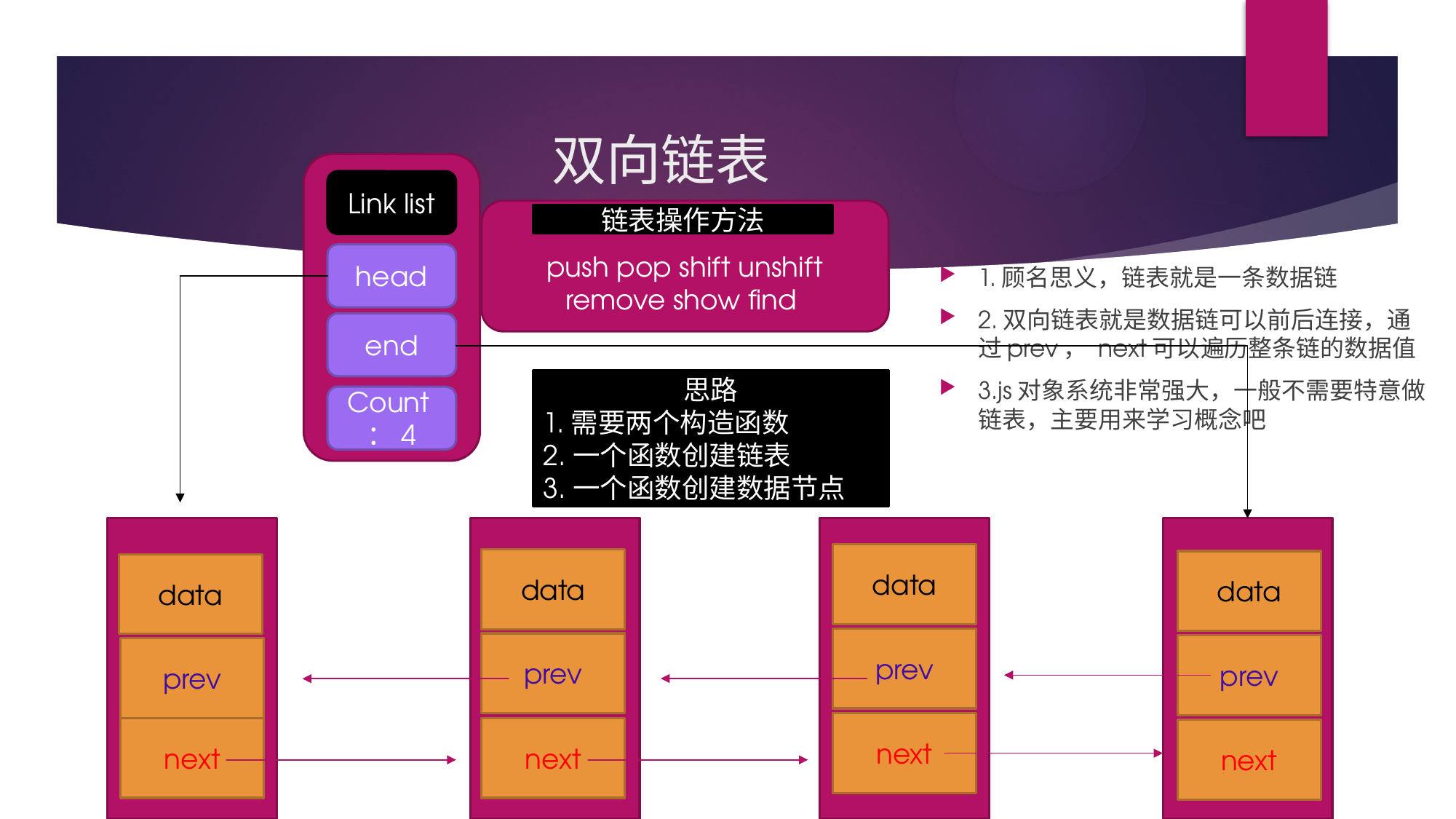

# 双向链表

Link list

push pop shift unshift
remove show find
链表操作方法
head
1.顾名思义，链表就是一条数据链
2.双向链表就是数据链可以前后连接，通过prev， next可以遍历整条链的数据值
3.js对象系统非常强大，一般不需要特意做链表，主要用来学习概念吧

end
思路
1.需要两个构造函数
2.一个函数创建链表
3.一个函数创建数据节点
Count：4

data
data
data
data
prev
prev
prev
prev
next
next
next
next